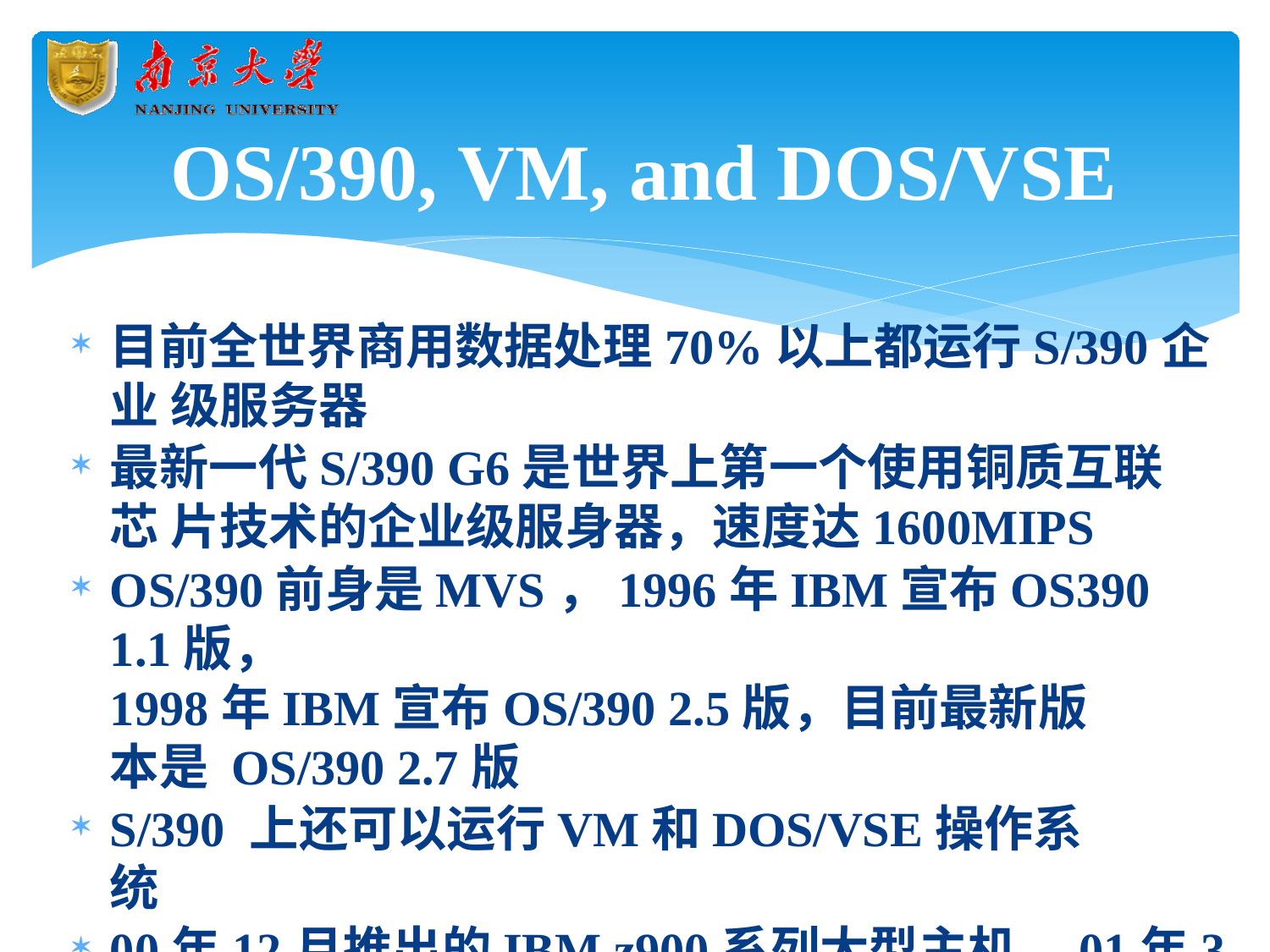

# OS/390, VM,	and	DOS/VSE
目前全世界商用数据处理70%以上都运行S/390企业 级服务器
最新一代S/390 G6是世界上第一个使用铜质互联芯 片技术的企业级服身器，速度达1600MIPS
OS/390前身是MVS，1996年IBM宣布OS390 1.1版，
1998年IBM宣布OS/390 2.5版，目前最新版本是 OS/390 2.7版
S/390 上还可以运行VM和DOS/VSE操作系统
00年12月推出的IBM z900系列大型主机，01年3月发 布了OS/390操作系统的更新版zOS